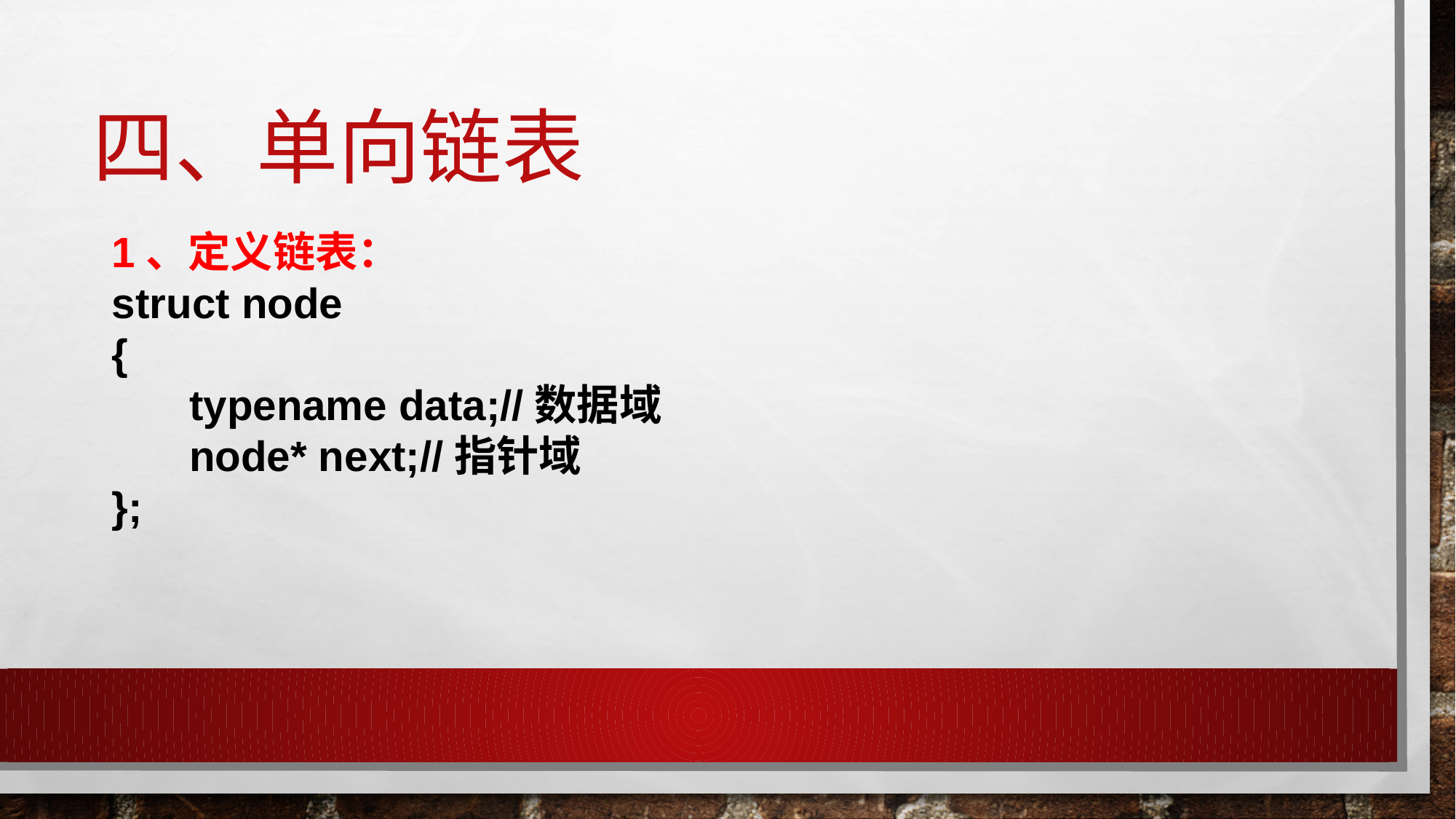

# 四、单向链表
1、定义链表：
struct node
{
	typename data;//数据域
	node* next;//指针域
};